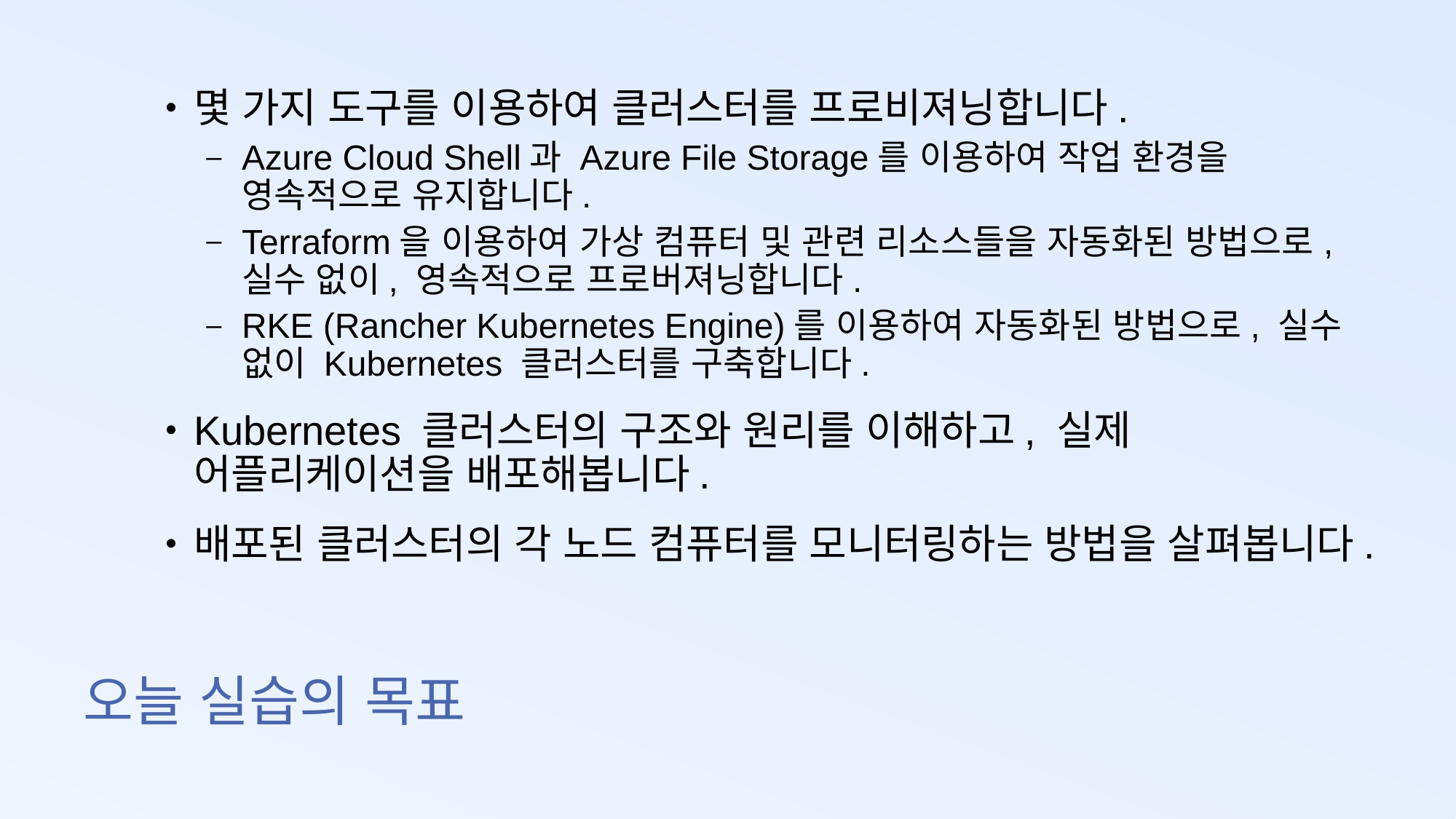

몇 가지 도구를 이용하여 클러스터를 프로비져닝합니다.
Azure Cloud Shell과 Azure File Storage를 이용하여 작업 환경을 영속적으로 유지합니다.
Terraform을 이용하여 가상 컴퓨터 및 관련 리소스들을 자동화된 방법으로, 실수 없이, 영속적으로 프로버져닝합니다.
RKE (Rancher Kubernetes Engine)를 이용하여 자동화된 방법으로, 실수 없이 Kubernetes 클러스터를 구축합니다.
Kubernetes 클러스터의 구조와 원리를 이해하고, 실제 어플리케이션을 배포해봅니다.
배포된 클러스터의 각 노드 컴퓨터를 모니터링하는 방법을 살펴봅니다.
# 오늘 실습의 목표